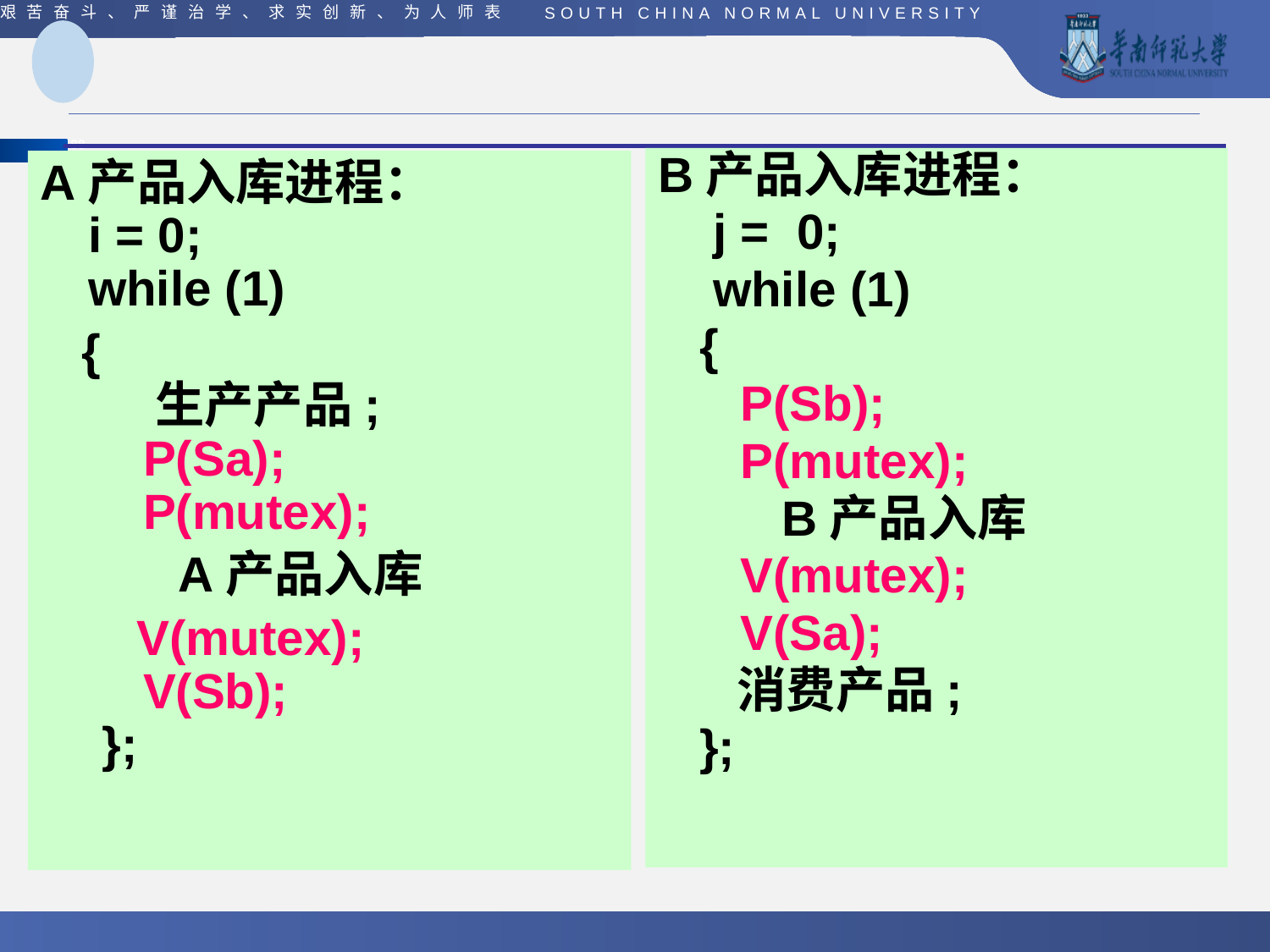

#
B产品入库进程：
    j =  0;
    while (1)
   {
      P(Sb);
      P(mutex);
         B产品入库
      V(mutex);
      V(Sa);
      消费产品;
   };
A产品入库进程：
i = 0;
while (1)
   {
    生产产品;
    P(Sa);
    P(mutex);
          A产品入库
       V(mutex);
    V(Sb);
 };

88